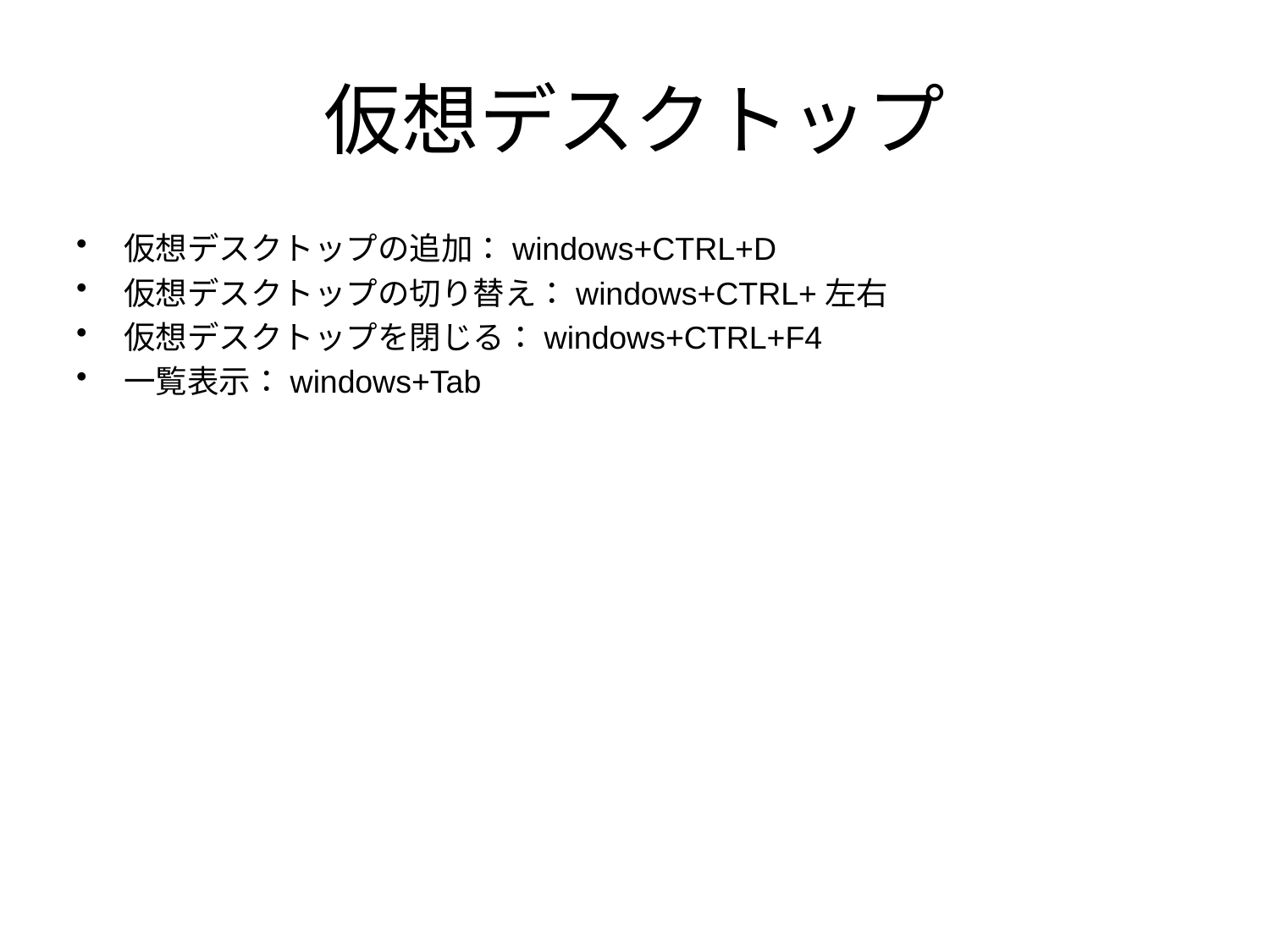

# 仮想デスクトップ
仮想デスクトップの追加：windows+CTRL+D
仮想デスクトップの切り替え：windows+CTRL+左右
仮想デスクトップを閉じる：windows+CTRL+F4
一覧表示：windows+Tab